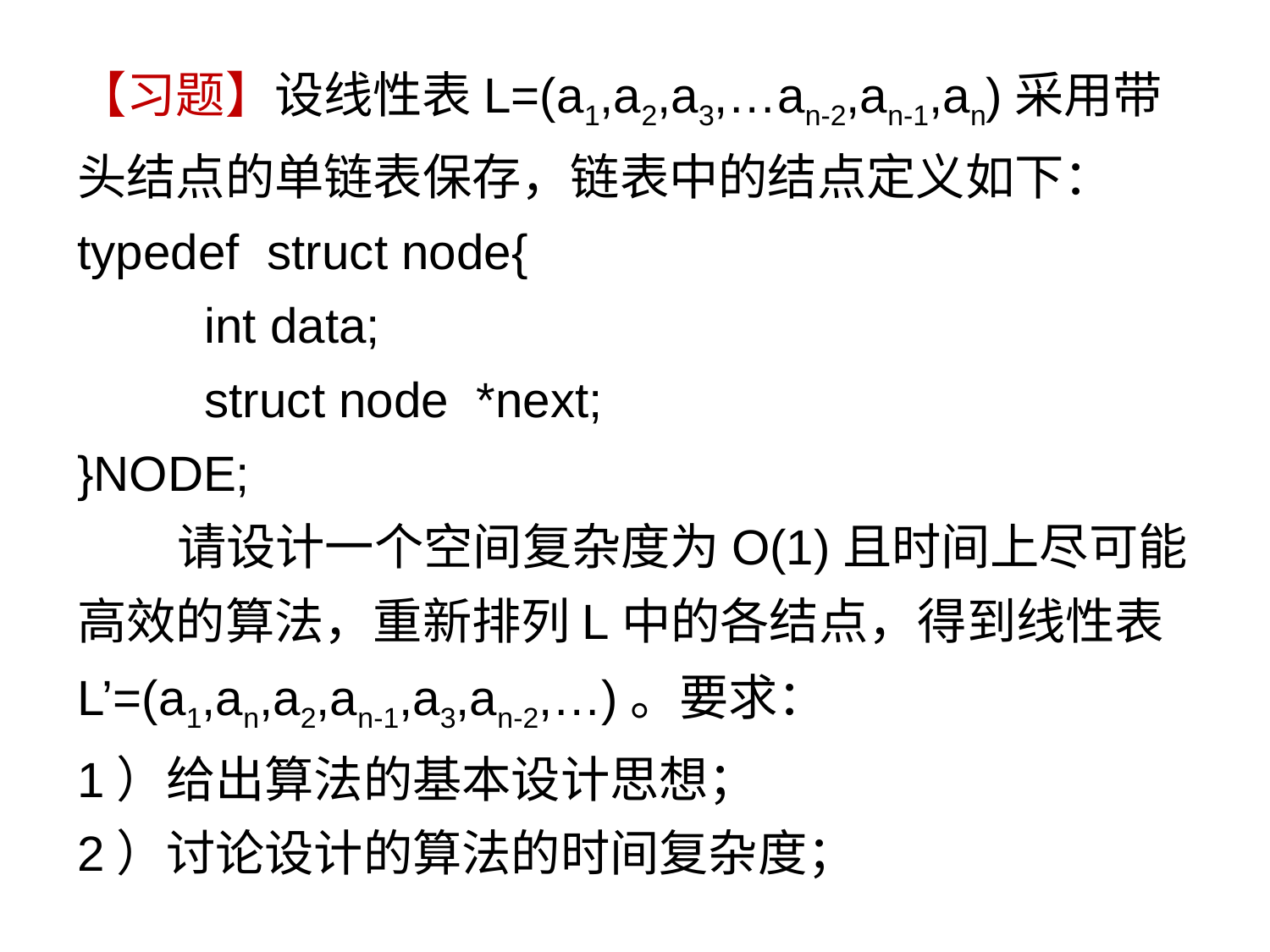

【习题】设线性表L=(a1,a2,a3,…an-2,an-1,an)采用带头结点的单链表保存，链表中的结点定义如下：
typedef  struct node{
	int data;
	struct node  *next;
}NODE;
        请设计一个空间复杂度为O(1)且时间上尽可能高效的算法，重新排列L中的各结点，得到线性表L’=(a1,an,a2,an-1,a3,an-2,…)。要求：
1）给出算法的基本设计思想；
2）讨论设计的算法的时间复杂度；